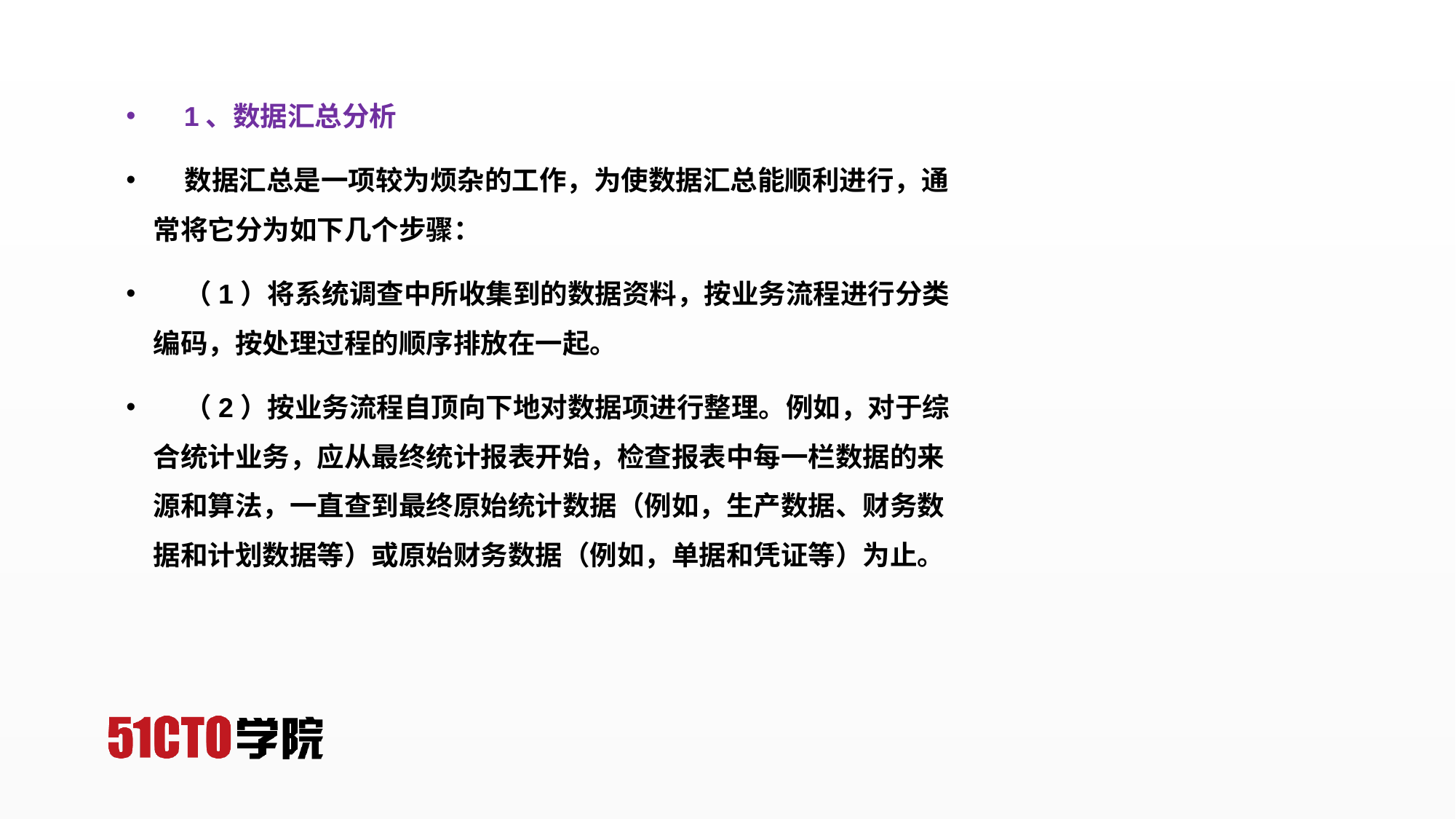

1、数据汇总分析
    数据汇总是一项较为烦杂的工作，为使数据汇总能顺利进行，通常将它分为如下几个步骤：
    （1）将系统调查中所收集到的数据资料，按业务流程进行分类编码，按处理过程的顺序排放在一起。
    （2）按业务流程自顶向下地对数据项进行整理。例如，对于综合统计业务，应从最终统计报表开始，检查报表中每一栏数据的来源和算法，一直查到最终原始统计数据（例如，生产数据、财务数据和计划数据等）或原始财务数据（例如，单据和凭证等）为止。